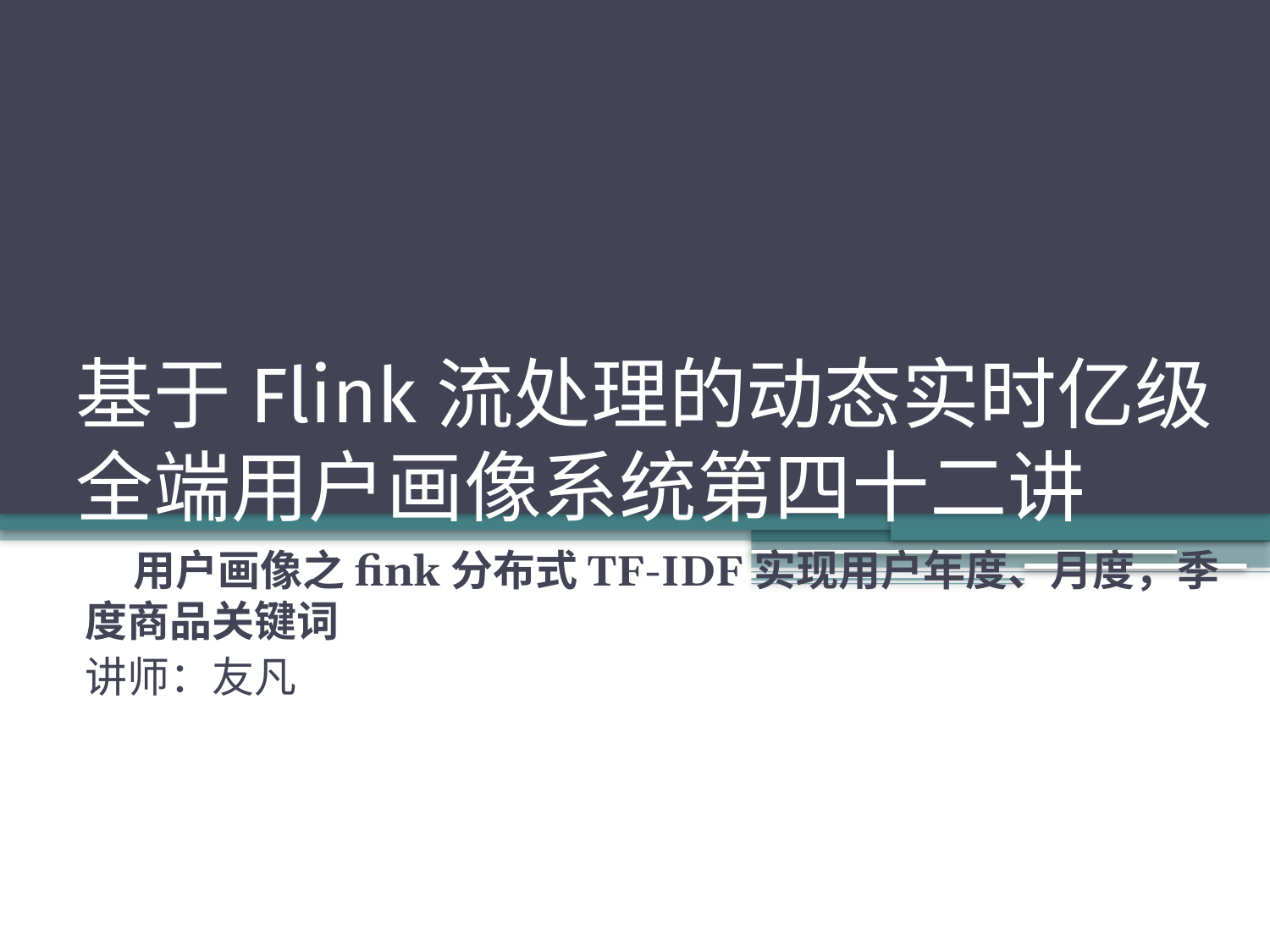

# 基于Flink流处理的动态实时亿级全端用户画像系统第四十二讲
    用户画像之fink分布式TF-IDF实现用户年度、月度，季度商品关键词
讲师：友凡